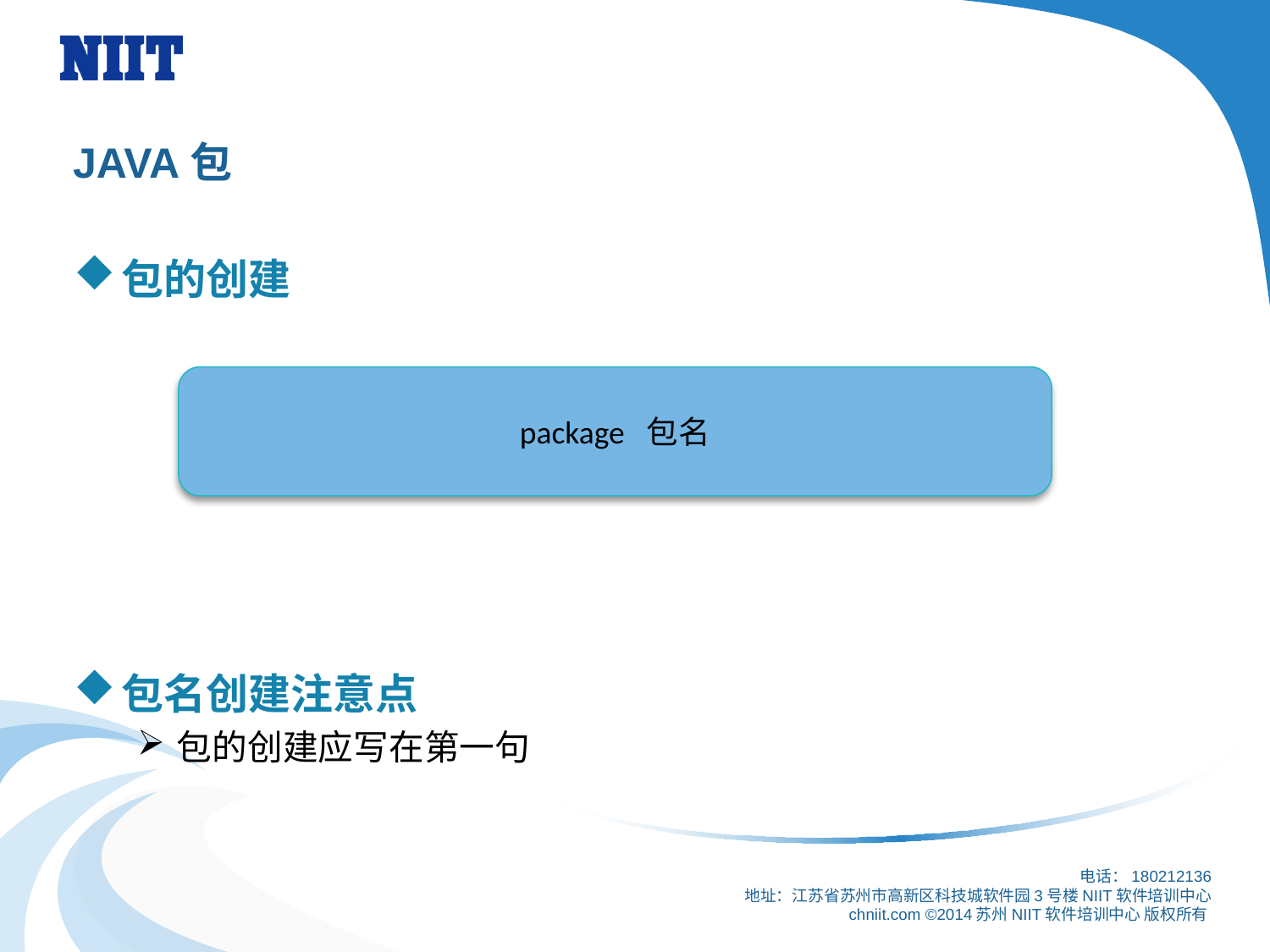

# JAVA包
包的创建

包名创建注意点
包的创建应写在第一句

package  包名